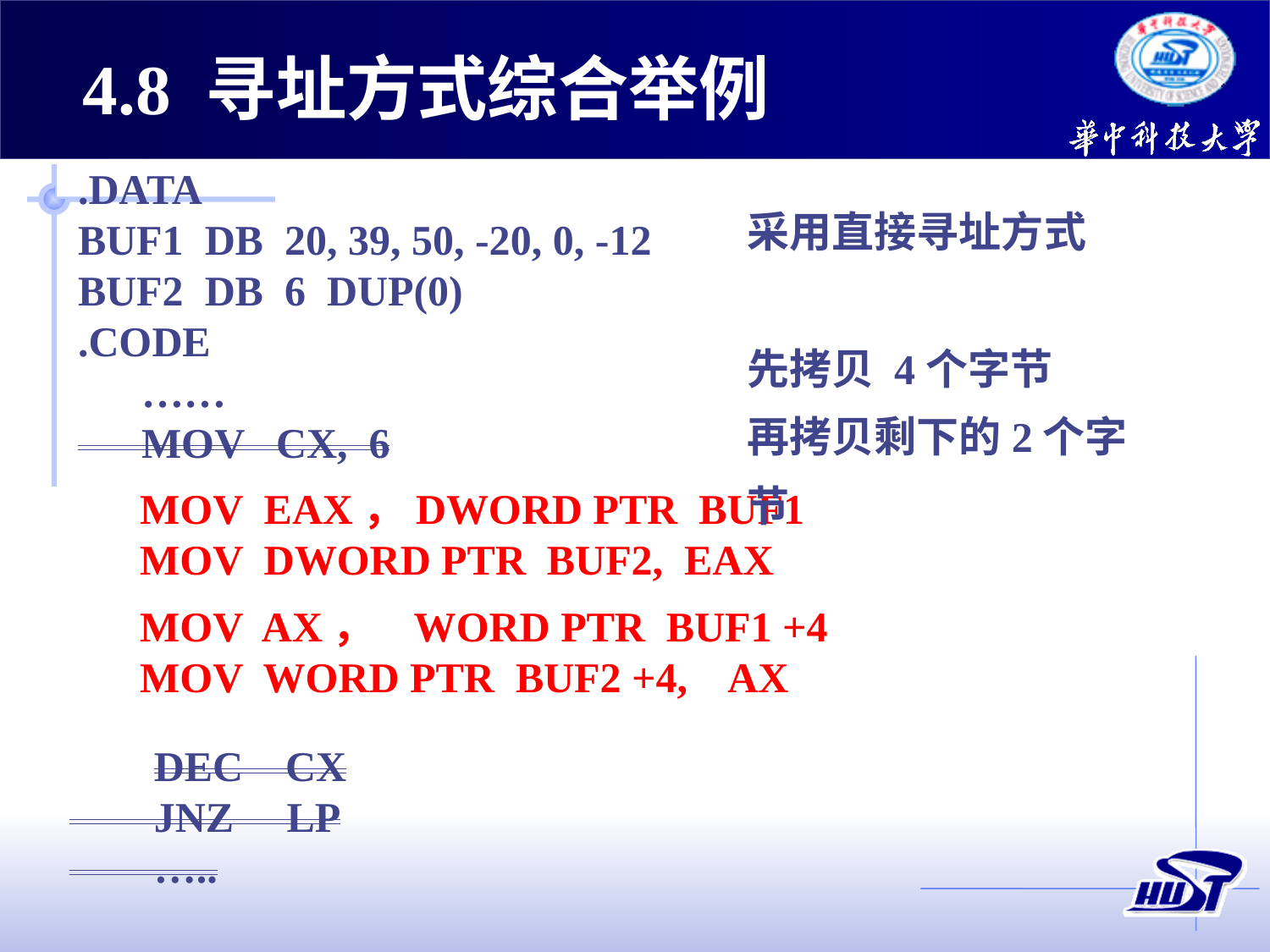

4.8 寻址方式综合举例
.DATA
BUF1  DB  20, 39, 50, -20, 0, -12
BUF2  DB  6  DUP(0)
.CODE
      ……
      MOV   CX,  6
采用直接寻址方式

先拷贝 4个字节
再拷贝剩下的2个字节
MOV  EAX，DWORD PTR  BUF1
MOV  DWORD PTR  BUF2,  EAX
MOV  AX，   WORD PTR  BUF1 +4
MOV  WORD PTR  BUF2 +4,    AX
        DEC    CX
        JNZ     LP
        …..